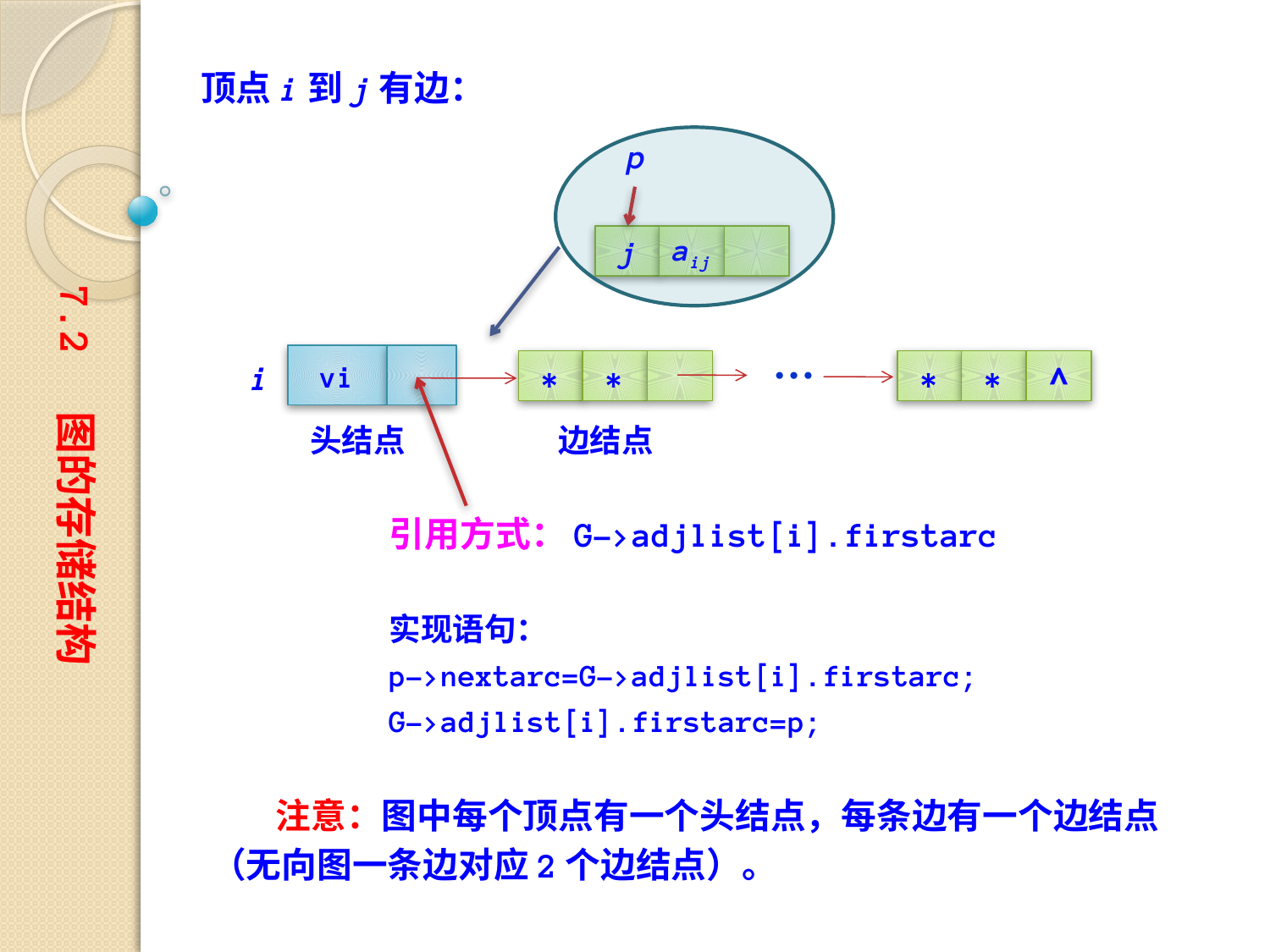

顶点i到j有边：

p
j
aij

7.2  图的存储结构
…
vi

i
*
*

*
*
∧
引用方式：G->adjlist[i].firstarc
头结点
边结点

实现语句：
p->nextarc=G->adjlist[i].firstarc;
G->adjlist[i].firstarc=p;
       注意：图中每个顶点有一个头结点，每条边有一个边结点（无向图一条边对应2个边结点）。